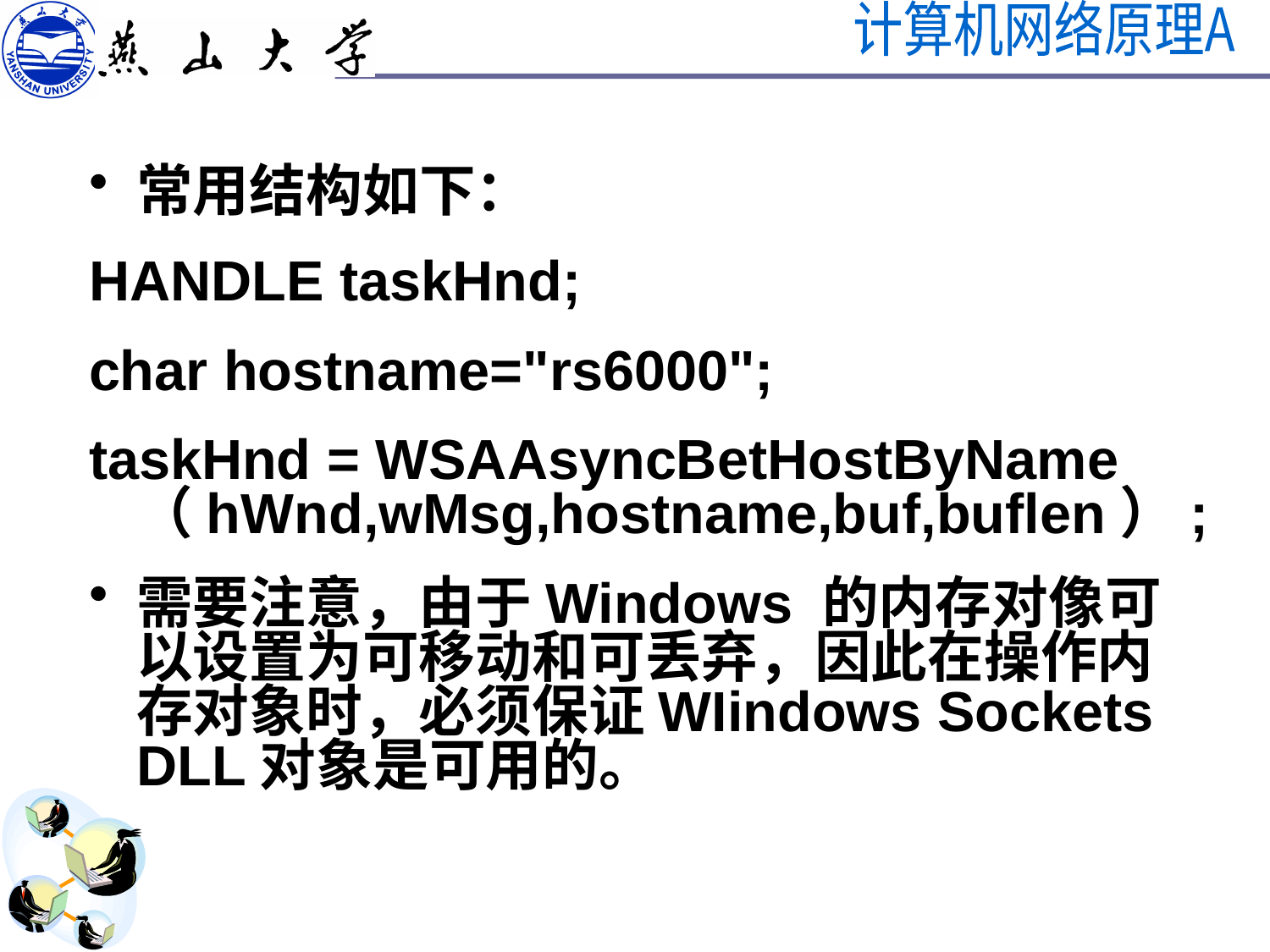

#
常用结构如下：
HANDLE taskHnd;
char hostname="rs6000";
taskHnd = WSAAsyncBetHostByName（hWnd,wMsg,hostname,buf,buflen）;
需要注意，由于Windows 的内存对像可以设置为可移动和可丢弃，因此在操作内存对象时，必须保证WIindows Sockets DLL对象是可用的。